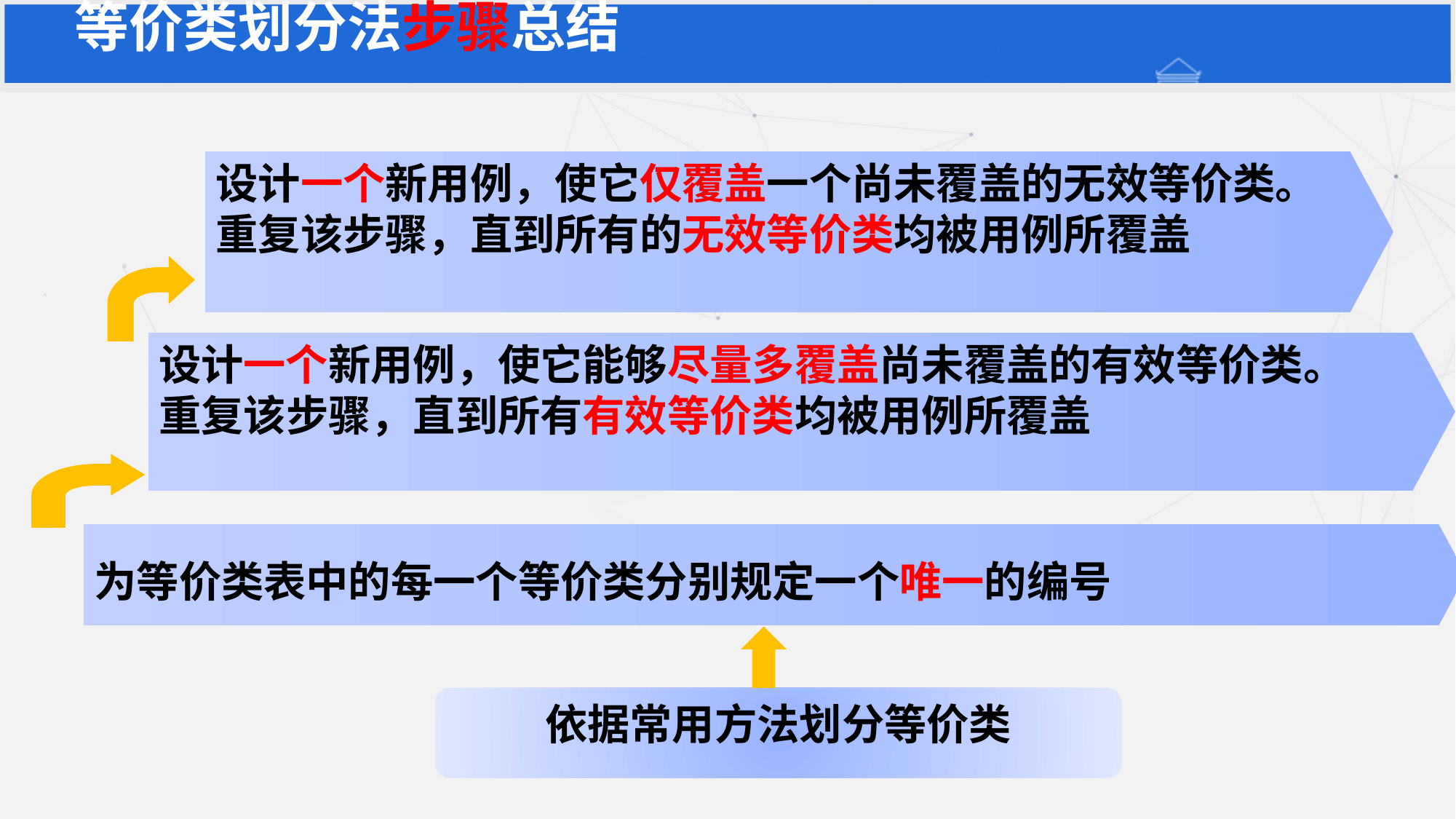

等价类划分法步骤总结
设计一个新用例，使它仅覆盖一个尚未覆盖的无效等价类。
重复该步骤，直到所有的无效等价类均被用例所覆盖

设计一个新用例，使它能够尽量多覆盖尚未覆盖的有效等价类。
重复该步骤，直到所有有效等价类均被用例所覆盖

为等价类表中的每一个等价类分别规定一个唯一的编号

依据常用方法划分等价类